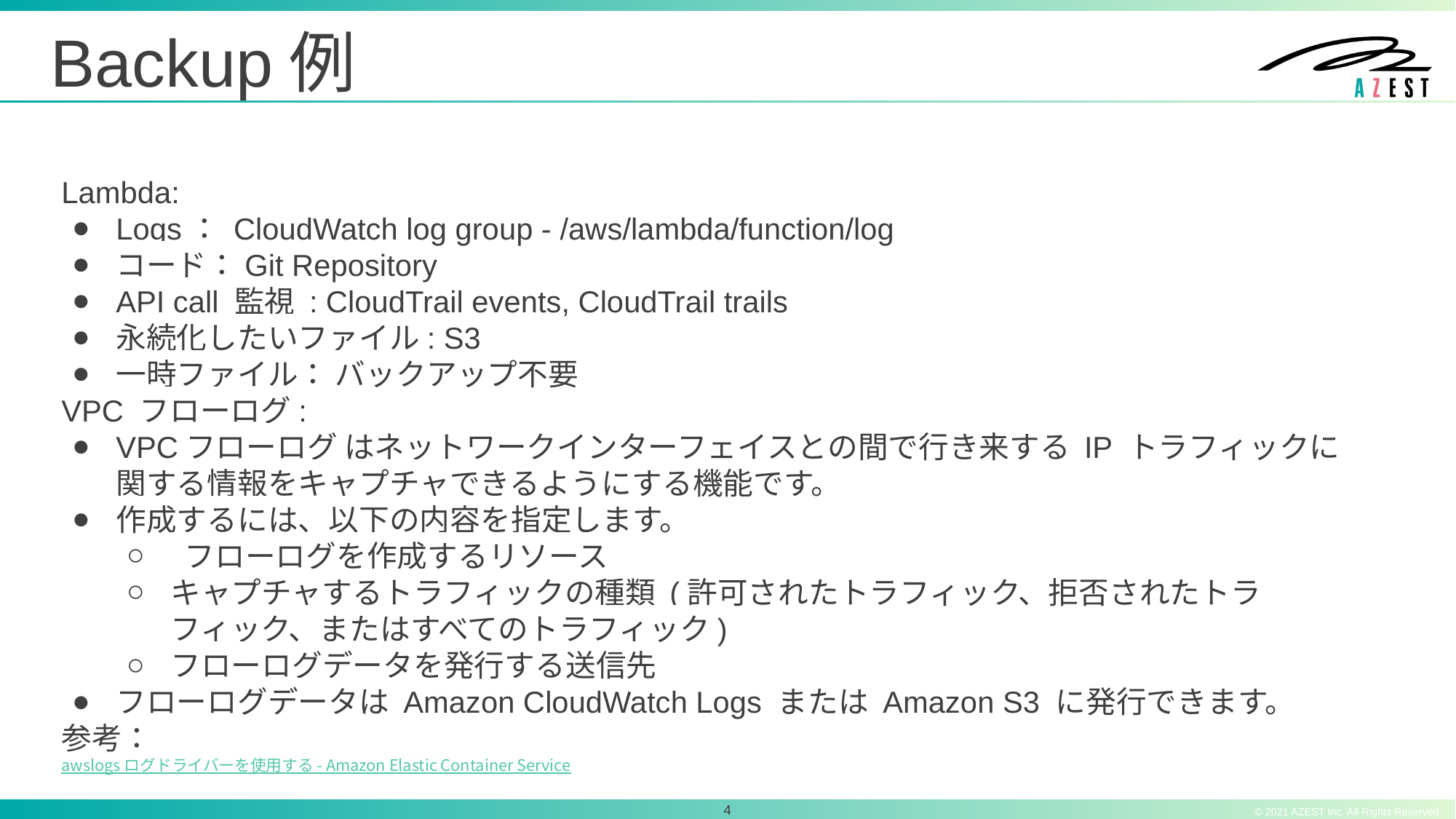

# Backup例
Lambda:
Logs： CloudWatch log group - /aws/lambda/function/log
コード：Git Repository
API call 監視 : CloudTrail events, CloudTrail trails
永続化したいファイル: S3
一時ファイル： バックアップ不要
VPC フローログ:
VPCフローログ はネットワークインターフェイスとの間で行き来する IP トラフィックに関する情報をキャプチャできるようにする機能です。
作成するには、以下の内容を指定します。
 フローログを作成するリソース
キャプチャするトラフィックの種類 (許可されたトラフィック、拒否されたトラフィック、またはすべてのトラフィック)
フローログデータを発行する送信先
フローログデータは Amazon CloudWatch Logs または Amazon S3 に発行できます。
参考：
awslogs ログドライバーを使用する - Amazon Elastic Container Service
4